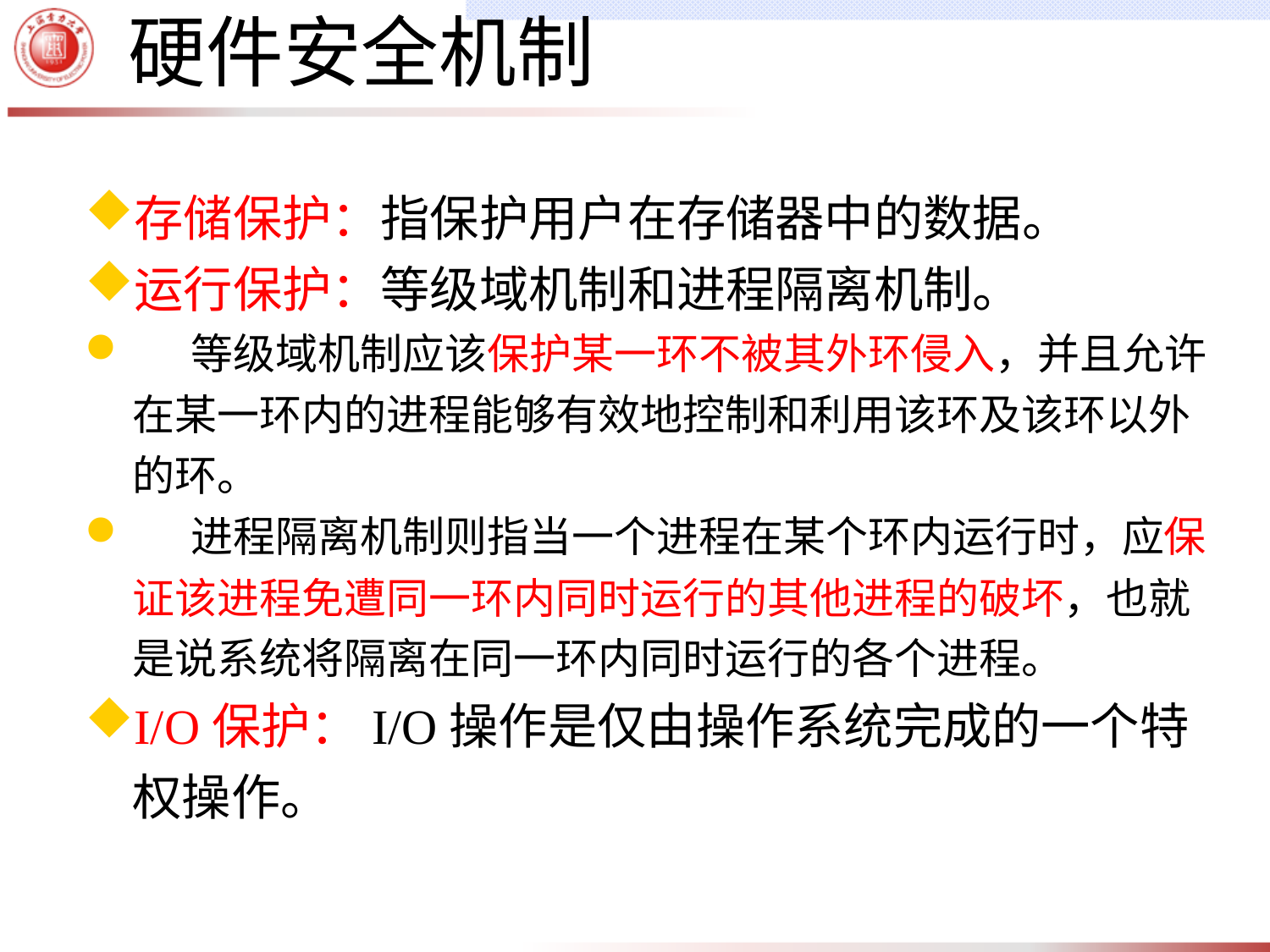

硬件安全机制
存储保护：指保护用户在存储器中的数据。
运行保护：等级域机制和进程隔离机制。
     等级域机制应该保护某一环不被其外环侵入，并且允许在某一环内的进程能够有效地控制和利用该环及该环以外的环。
     进程隔离机制则指当一个进程在某个环内运行时，应保证该进程免遭同一环内同时运行的其他进程的破坏，也就是说系统将隔离在同一环内同时运行的各个进程。
I/O保护：I/O操作是仅由操作系统完成的一个特权操作。